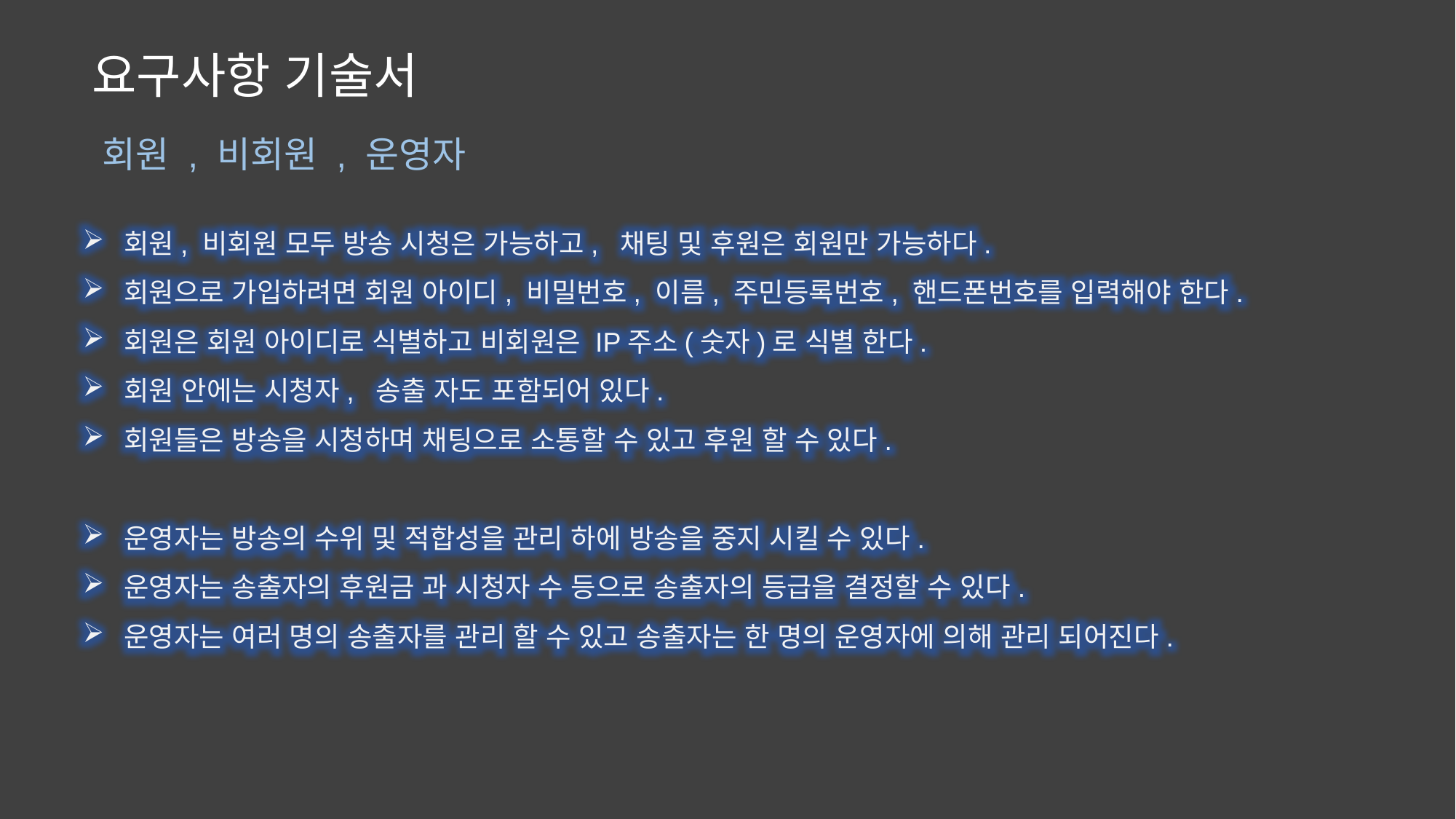

요구사항 기술서
회원 , 비회원 , 운영자
회원, 비회원 모두 방송 시청은 가능하고,  채팅 및 후원은 회원만 가능하다.
회원으로 가입하려면 회원 아이디, 비밀번호, 이름, 주민등록번호, 핸드폰번호를 입력해야 한다.
회원은 회원 아이디로 식별하고 비회원은 IP주소(숫자)로 식별 한다.
회원 안에는 시청자,  송출 자도 포함되어 있다.
회원들은 방송을 시청하며 채팅으로 소통할 수 있고 후원 할 수 있다.

운영자는 방송의 수위 및 적합성을 관리 하에 방송을 중지 시킬 수 있다.
운영자는 송출자의 후원금 과 시청자 수 등으로 송출자의 등급을 결정할 수 있다.
운영자는 여러 명의 송출자를 관리 할 수 있고 송출자는 한 명의 운영자에 의해 관리 되어진다.